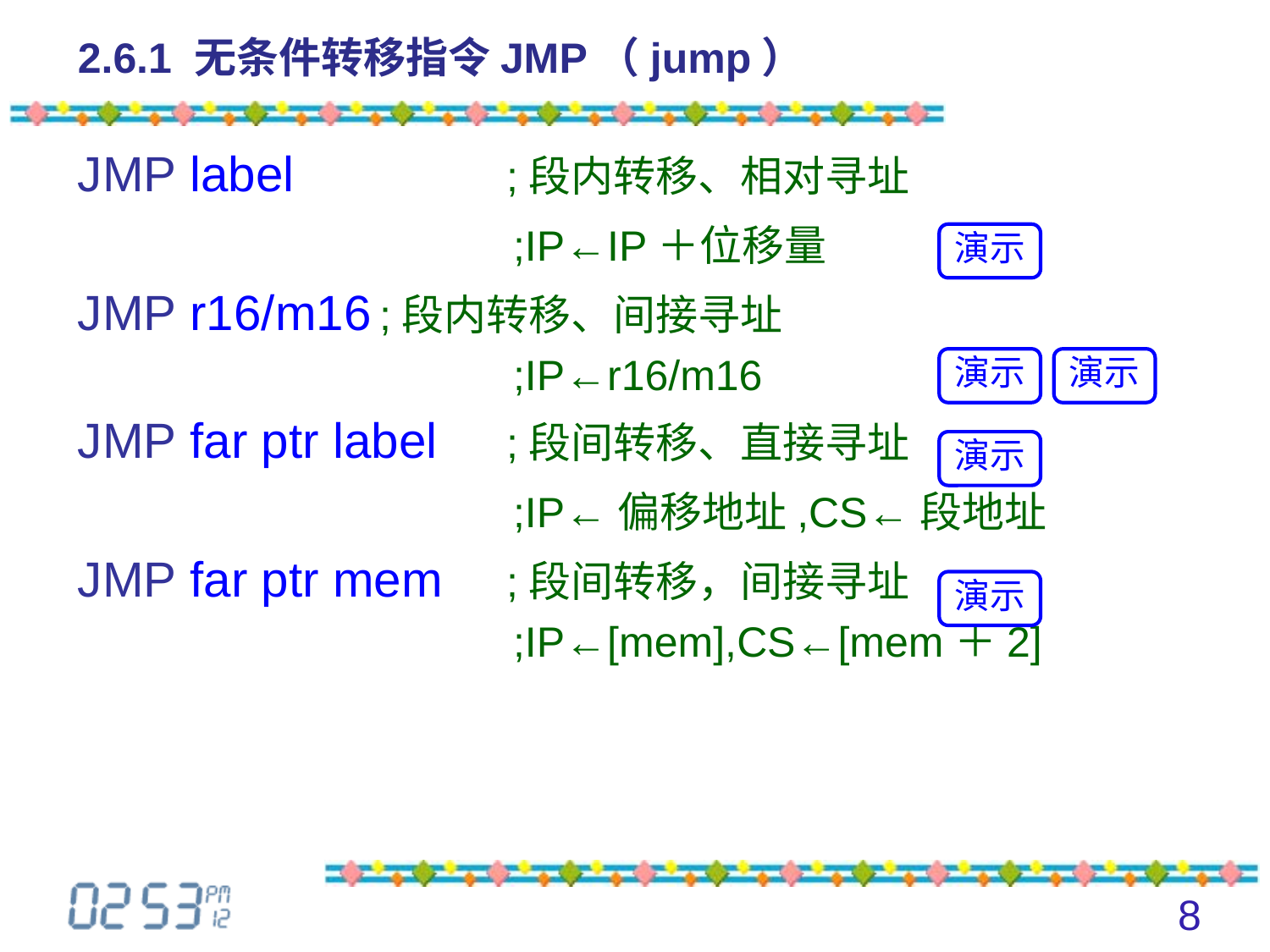

# 2.6.1 无条件转移指令JMP（jump）
JMP label		;段内转移、相对寻址
		                      ;IP←IP＋位移量
JMP r16/m16	;段内转移、间接寻址
		                      ;IP←r16/m16
JMP far ptr label	;段间转移、直接寻址
		                      ;IP←偏移地址,CS←段地址
JMP far ptr mem	;段间转移，间接寻址
		                      ;IP←[mem],CS←[mem＋2]
演示
演示
演示
演示
演示